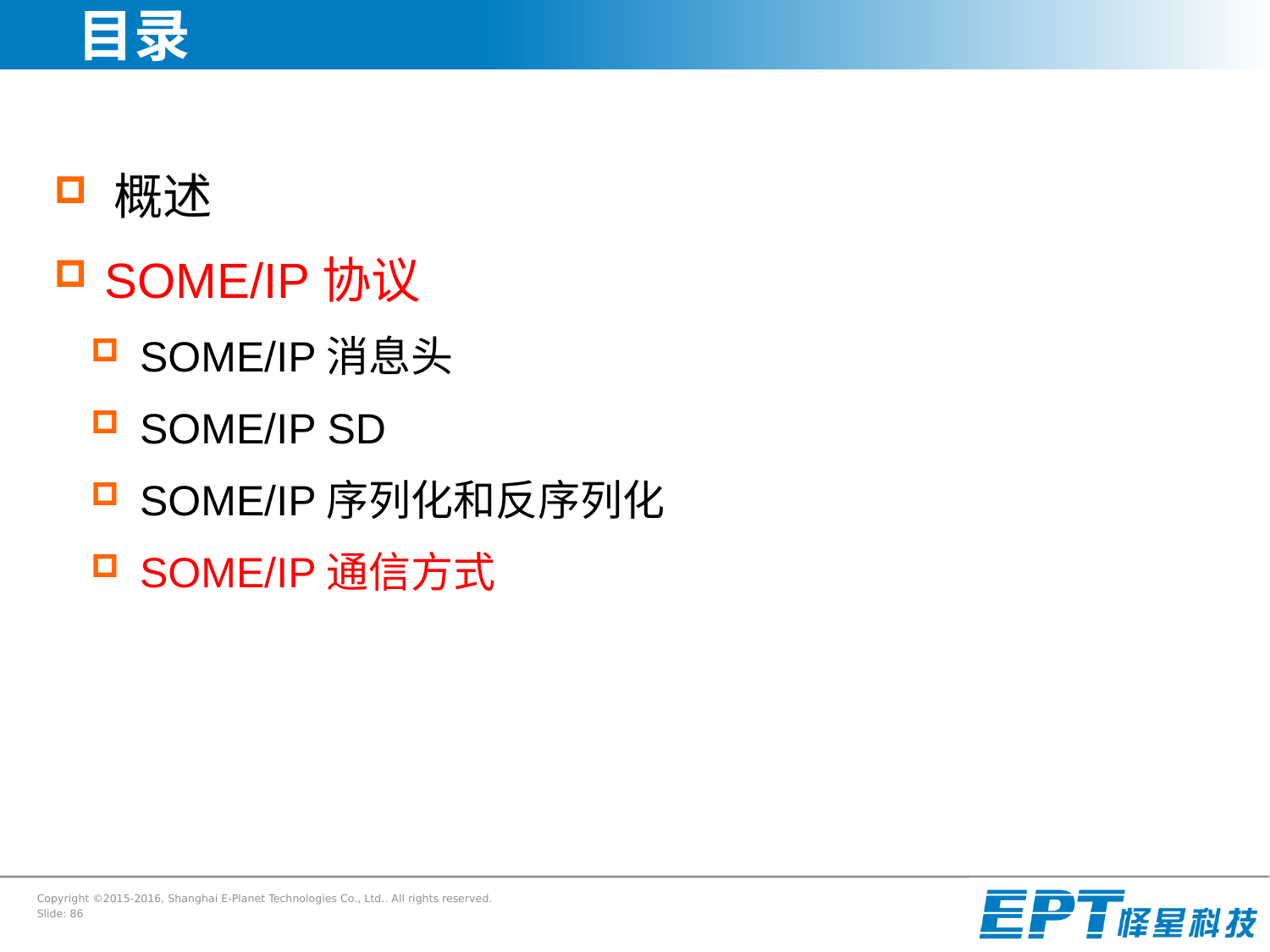

# 目录
 概述
 SOME/IP协议
 SOME/IP消息头
 SOME/IP SD
 SOME/IP序列化和反序列化
 SOME/IP通信方式